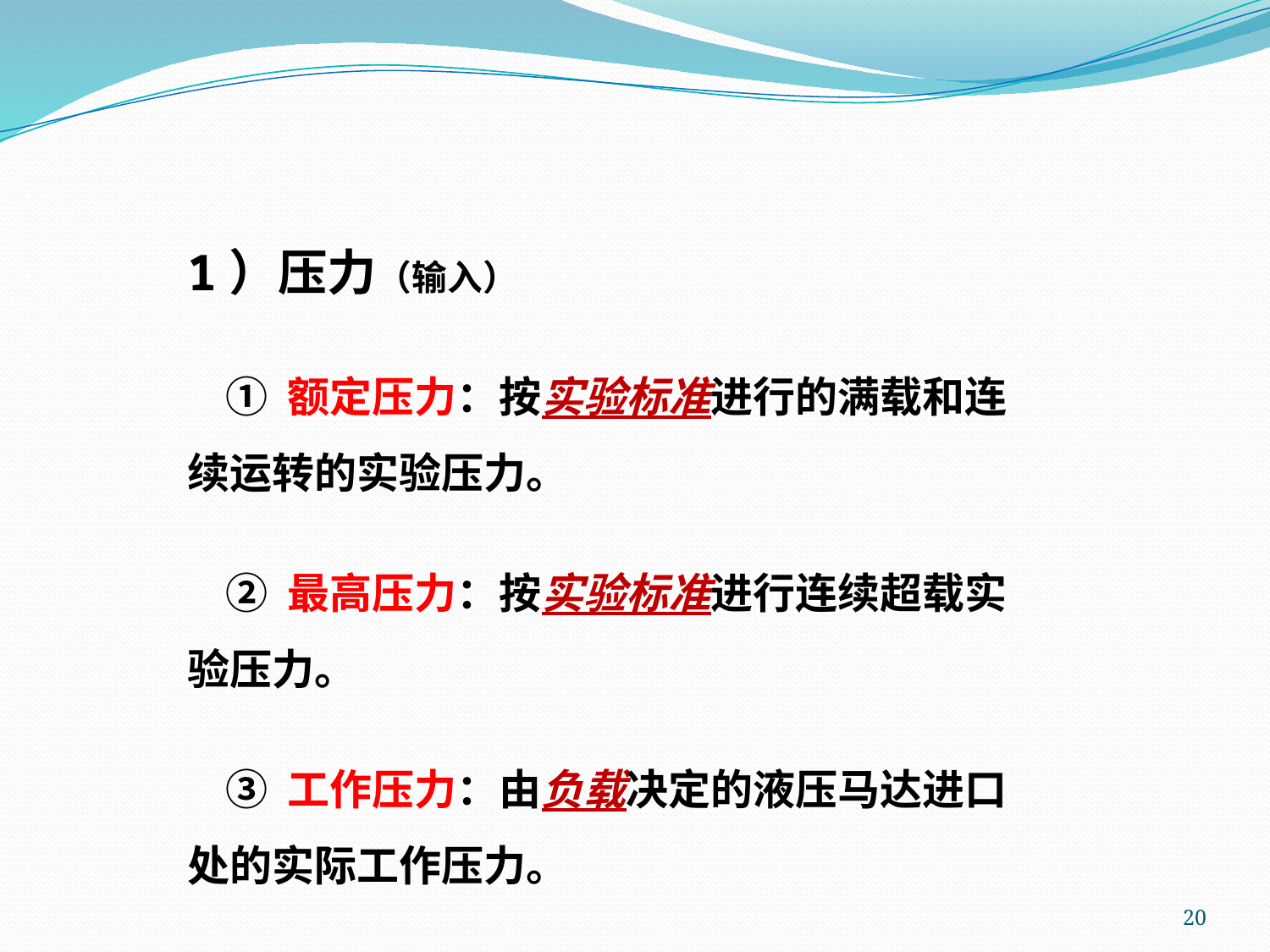

1）压力（输入）
    ① 额定压力：按实验标准进行的满载和连续运转的实验压力。
    ② 最高压力：按实验标准进行连续超载实验压力。
    ③ 工作压力：由负载决定的液压马达进口处的实际工作压力。
20